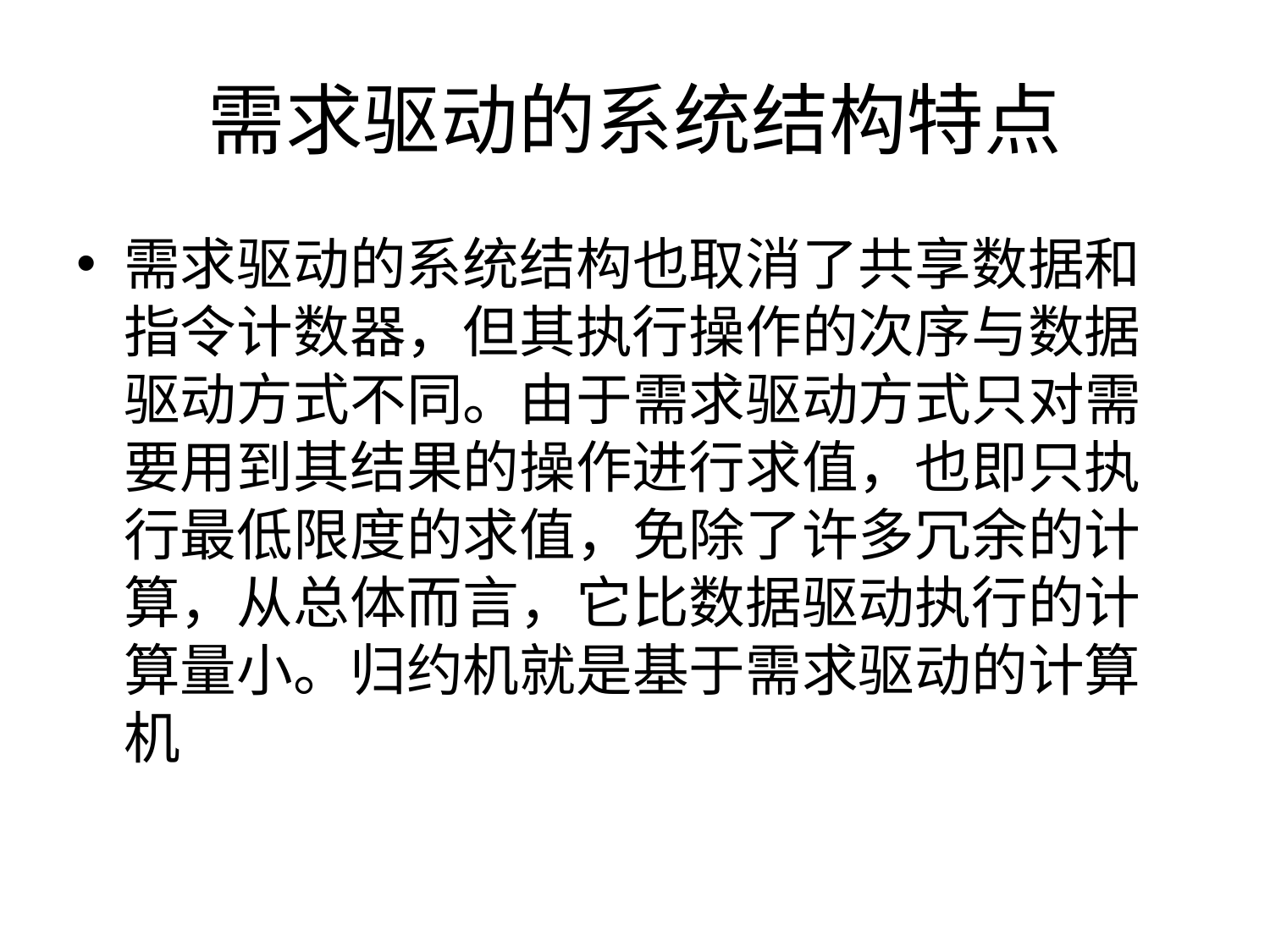

# 需求驱动的系统结构特点
需求驱动的系统结构也取消了共享数据和指令计数器，但其执行操作的次序与数据驱动方式不同。由于需求驱动方式只对需要用到其结果的操作进行求值，也即只执行最低限度的求值，免除了许多冗余的计算，从总体而言，它比数据驱动执行的计算量小。归约机就是基于需求驱动的计算机